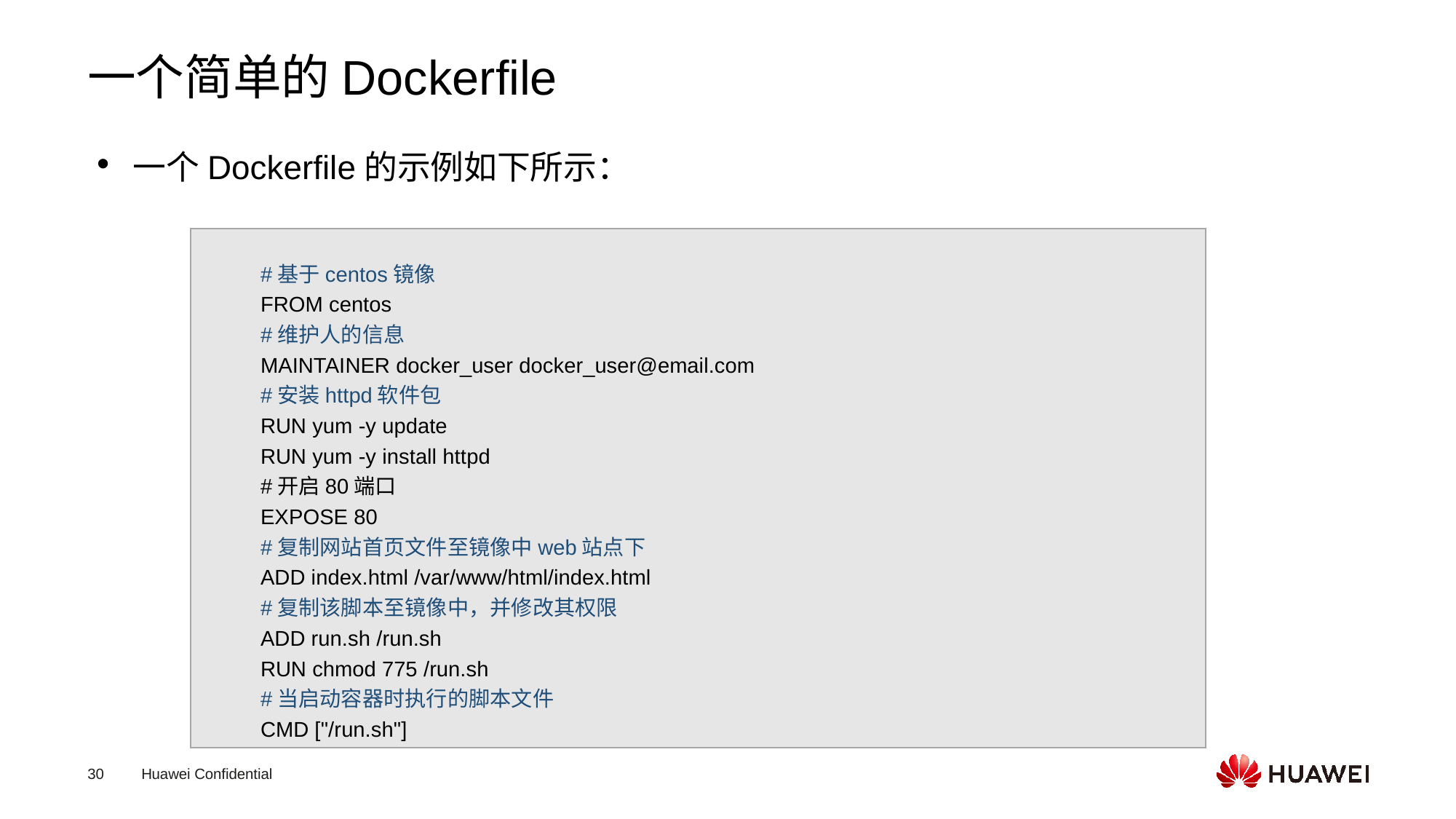

# 一个简单的Dockerfile
一个Dockerfile的示例如下所示：

#基于centos镜像
FROM centos
#维护人的信息
MAINTAINER docker_user docker_user@email.com
#安装httpd软件包
RUN yum -y update
RUN yum -y install httpd
#开启80端口
EXPOSE 80
#复制网站首页文件至镜像中web站点下
ADD index.html /var/www/html/index.html
#复制该脚本至镜像中，并修改其权限
ADD run.sh /run.sh
RUN chmod 775 /run.sh
#当启动容器时执行的脚本文件
CMD ["/run.sh"]